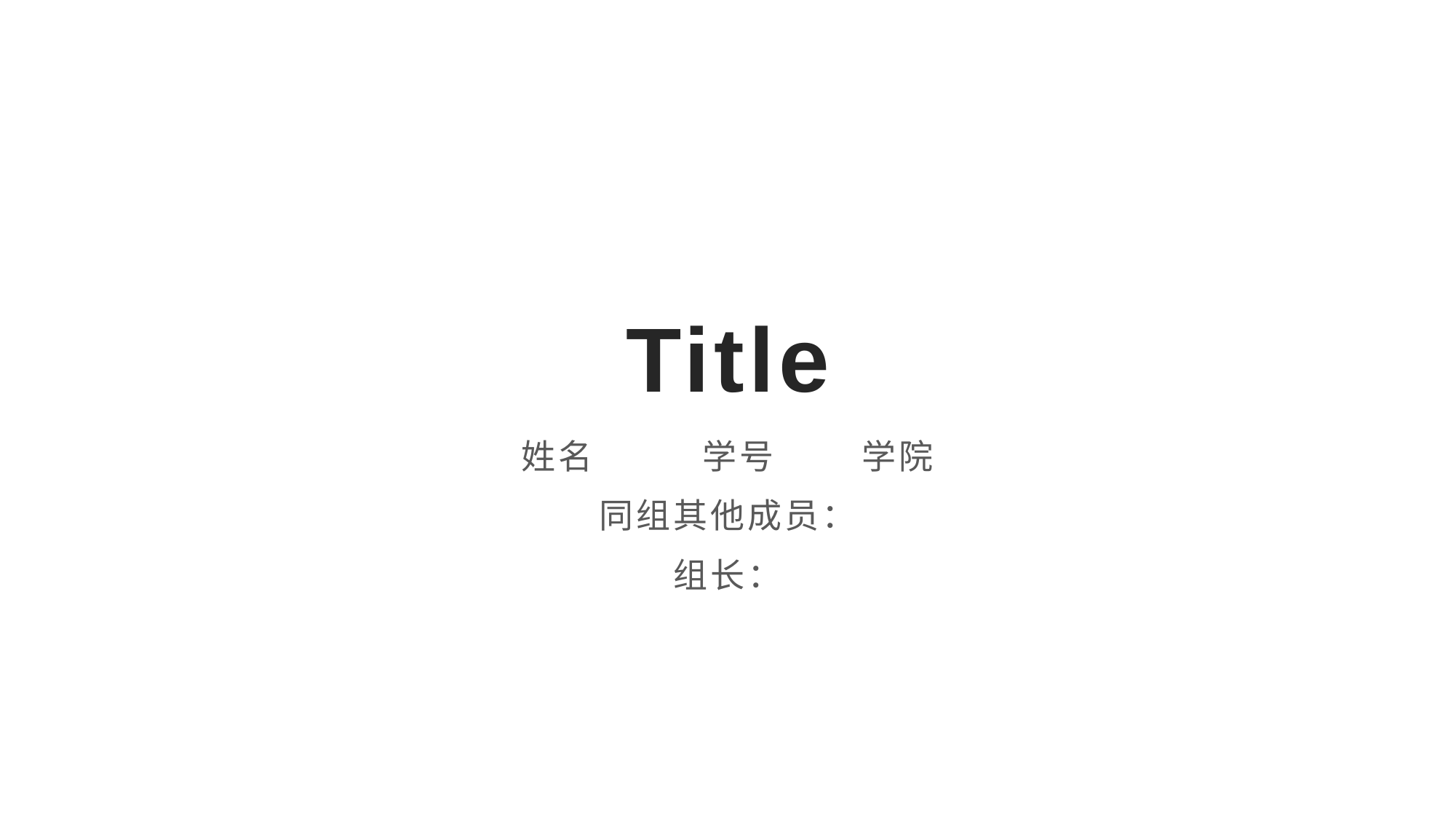

# Title
姓名          学号        学院
同组其他成员：
组长：